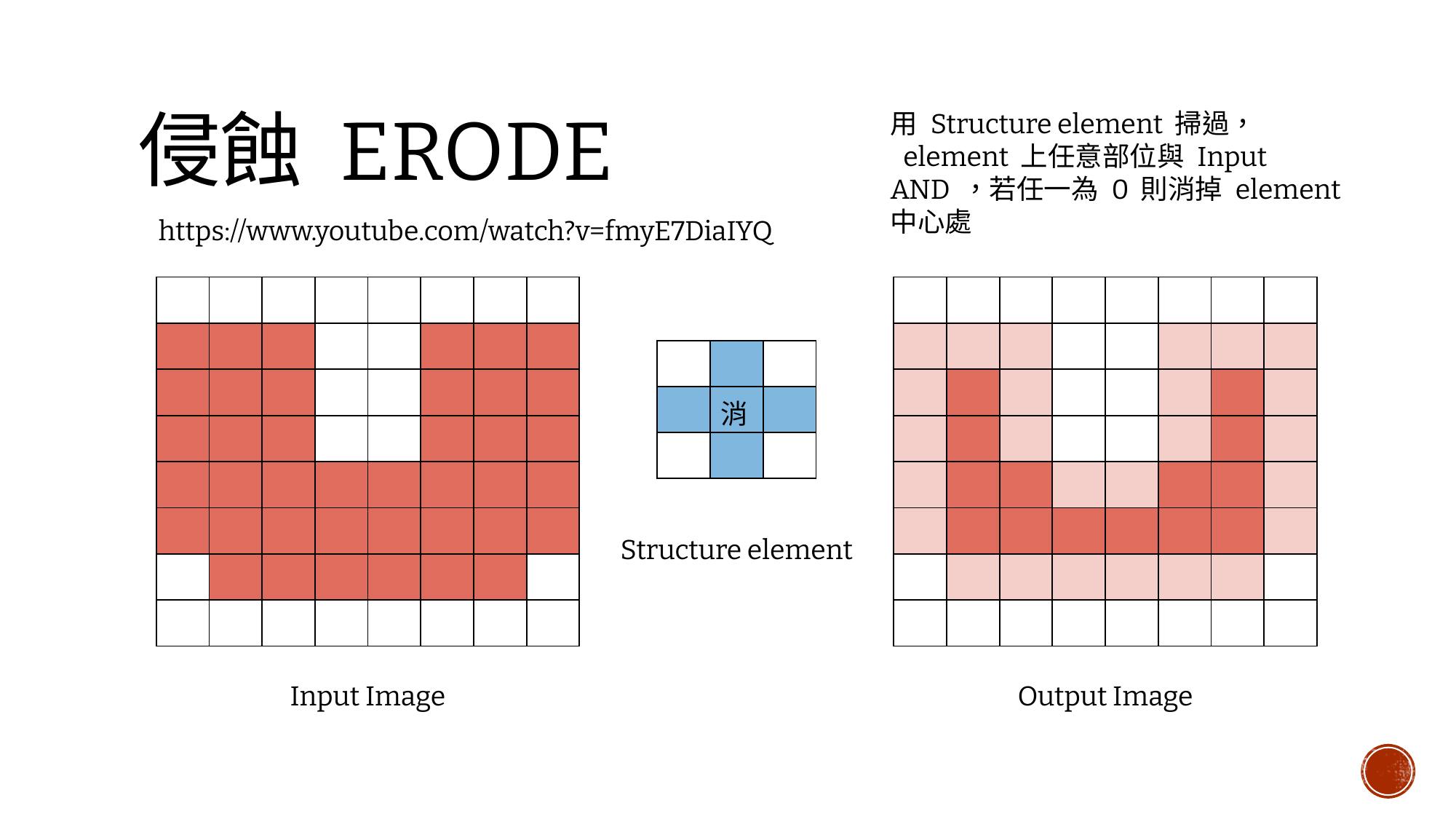

# 侵蝕 erode
用 Structure element 掃過，
 element 上任意部位與 Input AND ，若任一為 0 則消掉 element 中心處
https://www.youtube.com/watch?v=fmyE7DiaIYQ
|  |  |  |  |  |  |  |  |
| --- | --- | --- | --- | --- | --- | --- | --- |
|  |  |  |  |  |  |  |  |
|  |  |  |  |  |  |  |  |
|  |  |  |  |  |  |  |  |
|  |  |  |  |  |  |  |  |
|  |  |  |  |  |  |  |  |
|  |  |  |  |  |  |  |  |
|  |  |  |  |  |  |  |  |
|  |  |  |  |  |  |  |  |
| --- | --- | --- | --- | --- | --- | --- | --- |
|  |  |  |  |  |  |  |  |
|  |  |  |  |  |  |  |  |
|  |  |  |  |  |  |  |  |
|  |  |  |  |  |  |  |  |
|  |  |  |  |  |  |  |  |
|  |  |  |  |  |  |  |  |
|  |  |  |  |  |  |  |  |
|  |  |  |
| --- | --- | --- |
|  | 消 |  |
|  |  |  |
Structure element
Input Image
Output Image